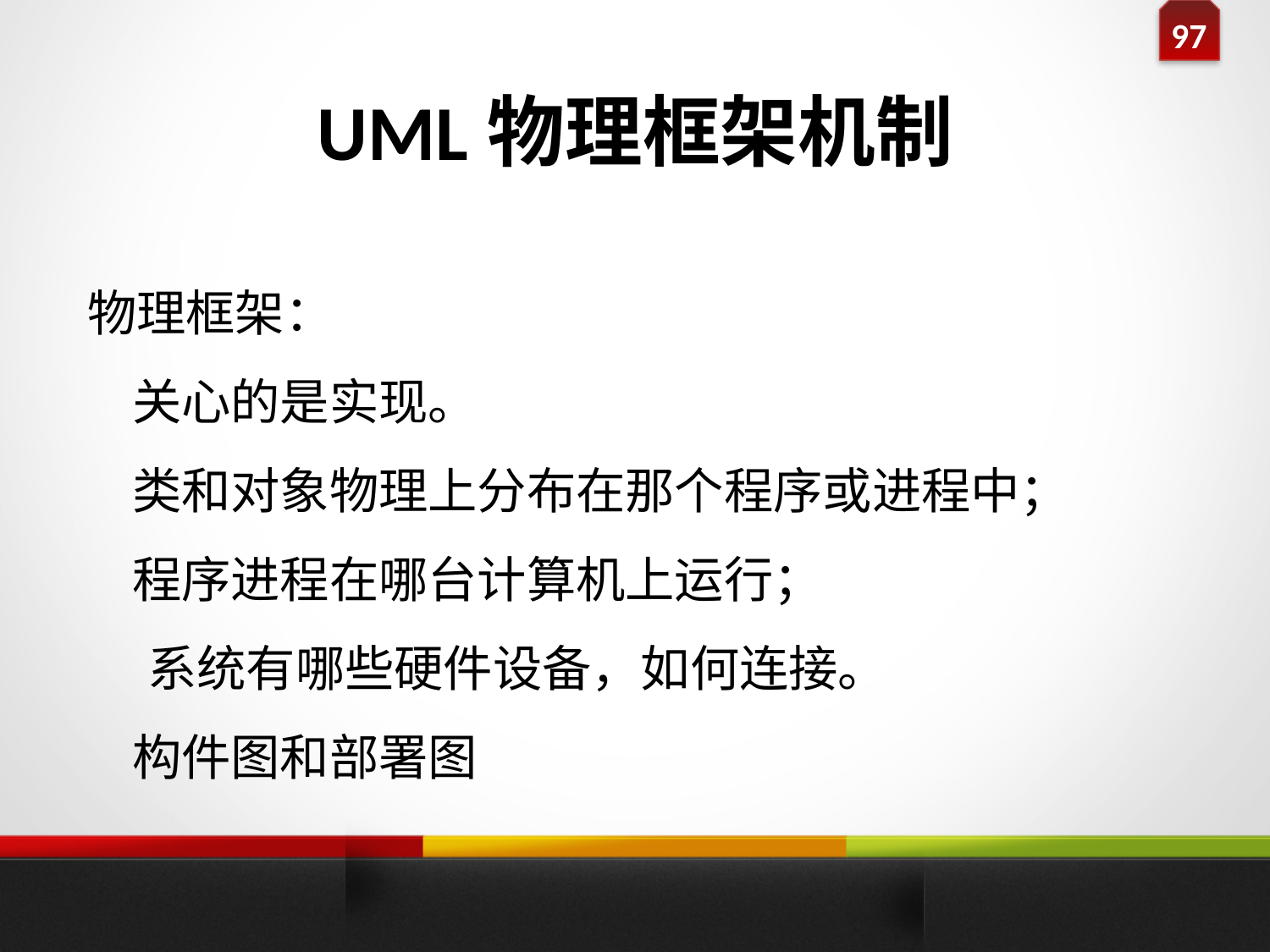

UML物理框架机制
物理框架：
   关心的是实现。
   类和对象物理上分布在那个程序或进程中；
   程序进程在哪台计算机上运行；
　 系统有哪些硬件设备，如何连接。
   构件图和部署图